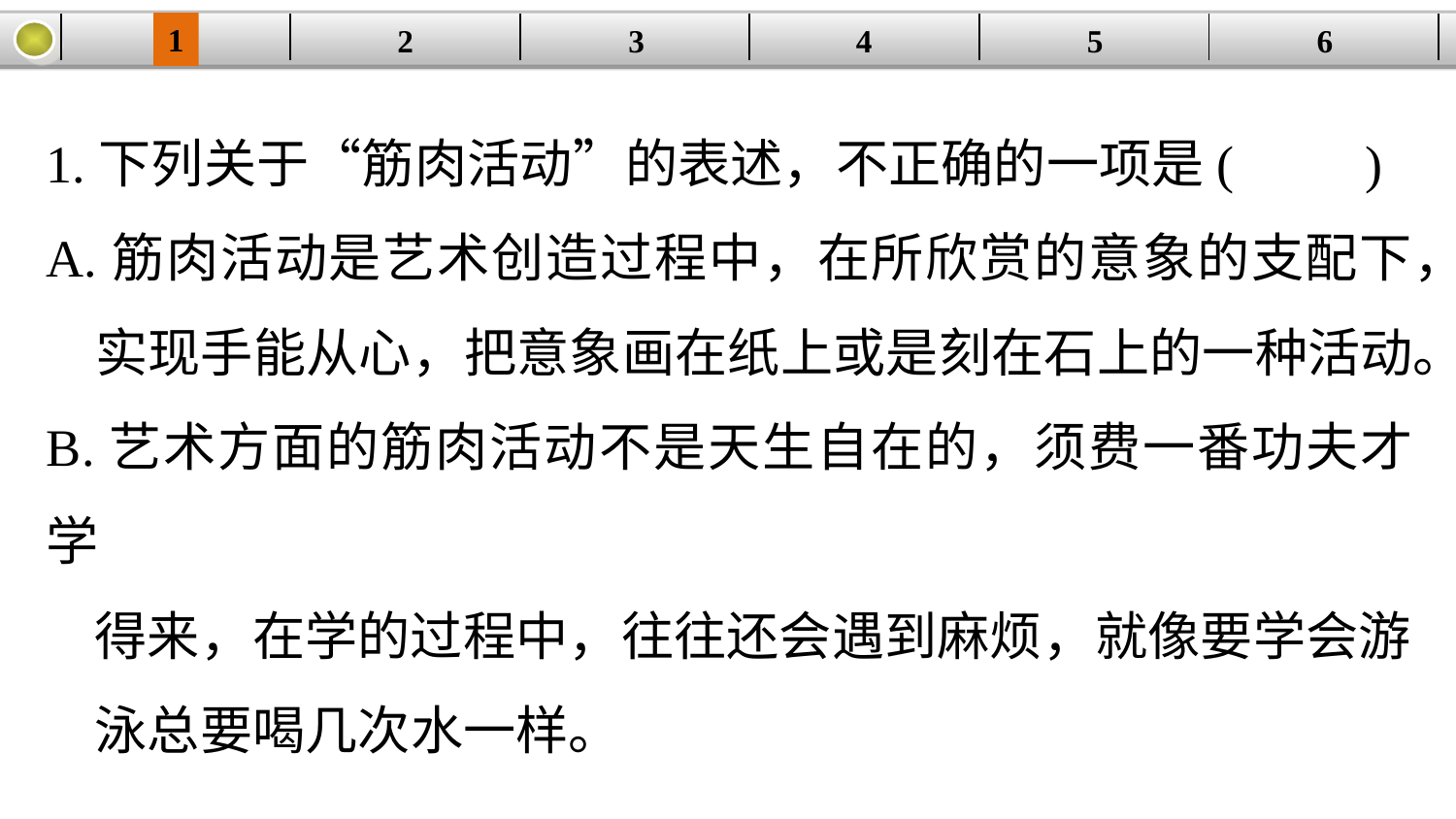

1
3
4
5
6
2
|  |  |  |  |  |  |
| --- | --- | --- | --- | --- | --- |

1.下列关于“筋肉活动”的表述，不正确的一项是(　　)
A.筋肉活动是艺术创造过程中，在所欣赏的意象的支配下，
   实现手能从心，把意象画在纸上或是刻在石上的一种活动。
B.艺术方面的筋肉活动不是天生自在的，须费一番功夫才学
   得来，在学的过程中，往往还会遇到麻烦，就像要学会游
   泳总要喝几次水一样。